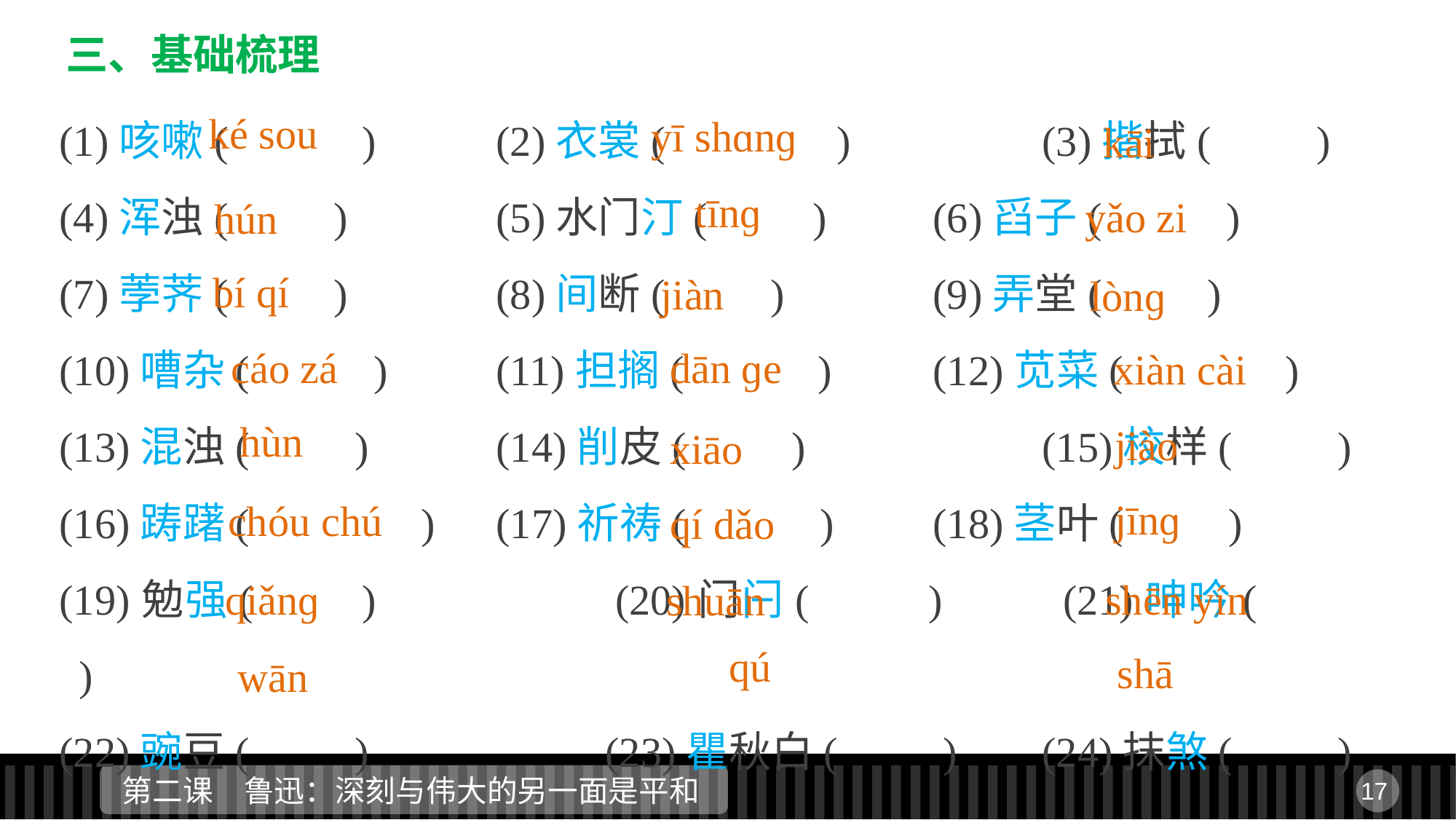

三、基础梳理
ké sou
yī shɑnɡ
kāi
(1)咳嗽(　　   )　 	(2)衣裳(　　       )　　 	(3)揩拭(　　)
(4)浑浊(　　)  		(5)水门汀(　　)  	(6)舀子(　　  )
(7)荸荠(　　)  		(8)间断(　　)  		(9)弄堂(　　)
(10)嘈杂(　  　)  	(11)担搁(　　   )	(12)苋菜(　　      )
(13)混浊(　　) 	 	(14)削皮(　　)  		(15)校样(　　)
(16)踌躇(　　       )	(17)祈祷(　　   )	(18)茎叶(　　)
(19)勉强(　　)  		(20)门闩(　　 )  	(21)呻吟(　　      )
(22)豌豆(　　)  		(23)瞿秋白(　　)  	(24)抹煞(　　)
tīnɡ
yǎo zi
hún
bí qí
jiàn
lònɡ
cáo zá
dān ɡe
xiàn cài
hùn
jiào
xiāo
jīnɡ
chóu chú
qí dǎo
qiǎnɡ
shēn yín
shuān
qú
shā
wān